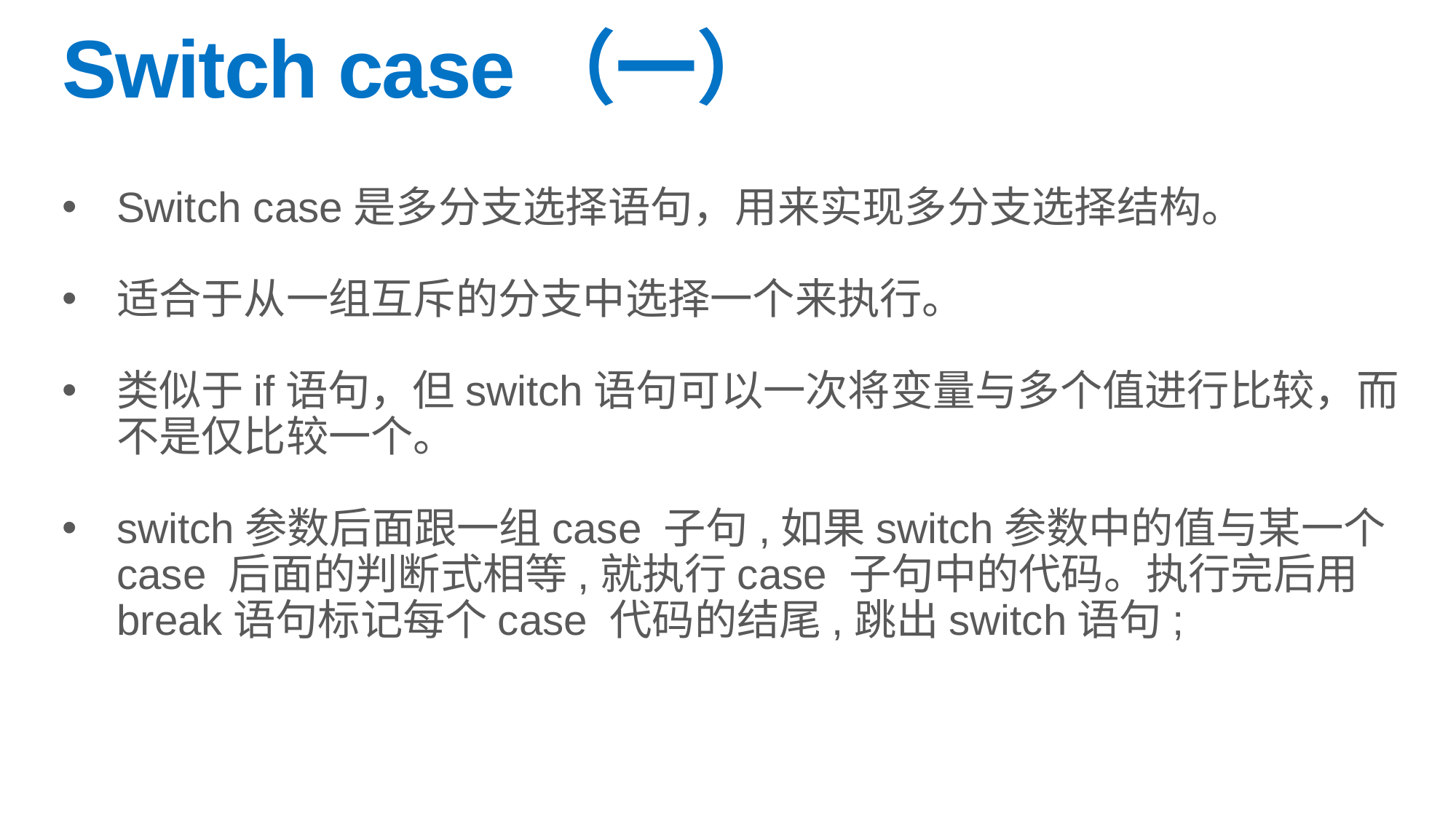

# Switch case（一）
Switch case是多分支选择语句，用来实现多分支选择结构。

适合于从一组互斥的分支中选择一个来执行。

类似于if语句，但switch语句可以一次将变量与多个值进行比较，而不是仅比较一个。

switch参数后面跟一组case 子句,如果switch参数中的值与某一个case 后面的判断式相等,就执行case 子句中的代码。执行完后用break语句标记每个case 代码的结尾,跳出switch语句;